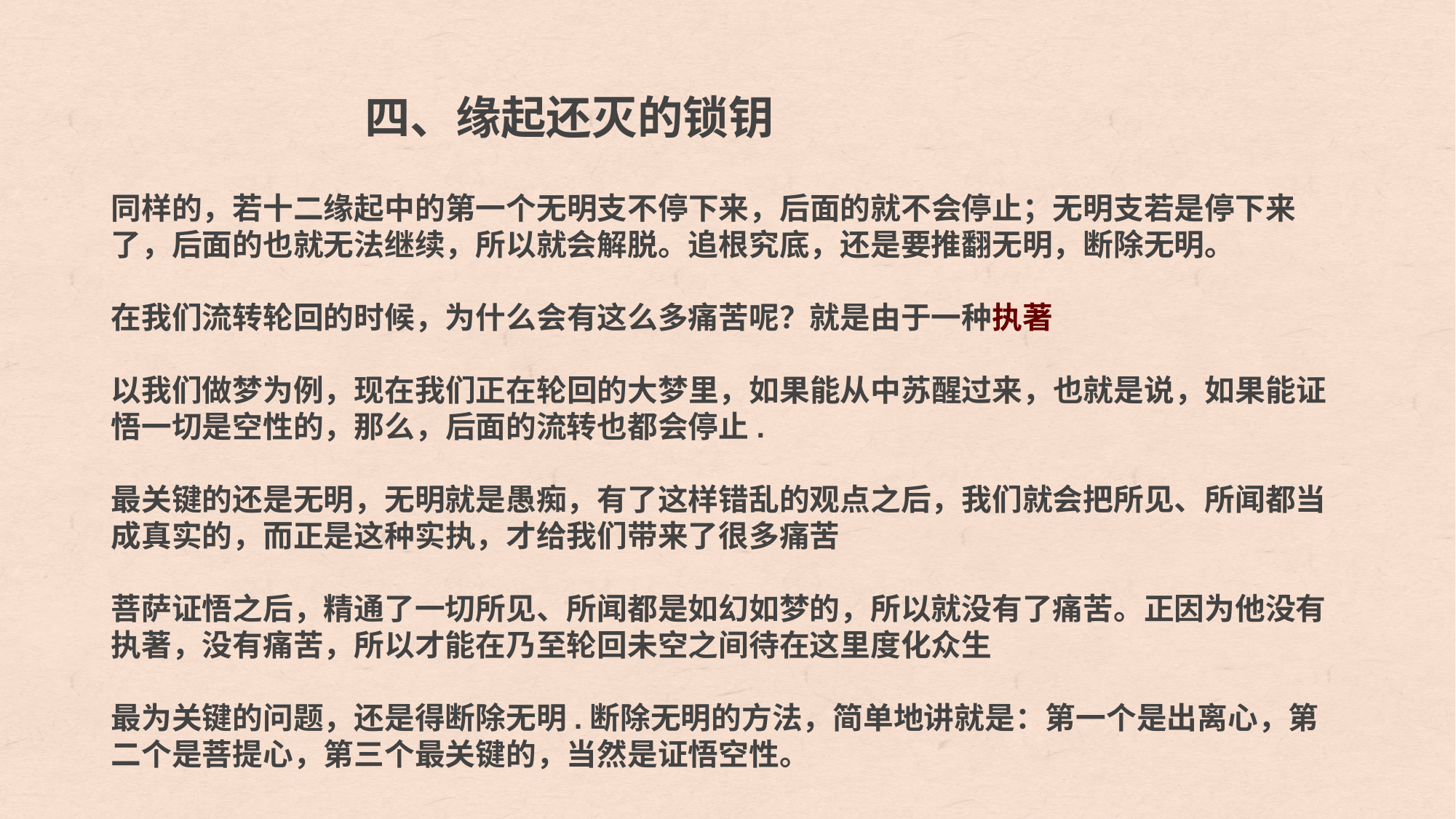

四、缘起还灭的锁钥
同样的，若十二缘起中的第一个无明支不停下来，后面的就不会停止；无明支若是停下来了，后面的也就无法继续，所以就会解脱。追根究底，还是要推翻无明，断除无明。

在我们流转轮回的时候，为什么会有这么多痛苦呢？就是由于一种执著

以我们做梦为例，现在我们正在轮回的大梦里，如果能从中苏醒过来，也就是说，如果能证悟一切是空性的，那么，后面的流转也都会停止.

最关键的还是无明，无明就是愚痴，有了这样错乱的观点之后，我们就会把所见、所闻都当成真实的，而正是这种实执，才给我们带来了很多痛苦

菩萨证悟之后，精通了一切所见、所闻都是如幻如梦的，所以就没有了痛苦。正因为他没有执著，没有痛苦，所以才能在乃至轮回未空之间待在这里度化众生

最为关键的问题，还是得断除无明.断除无明的方法，简单地讲就是：第一个是出离心，第二个是菩提心，第三个最关键的，当然是证悟空性。